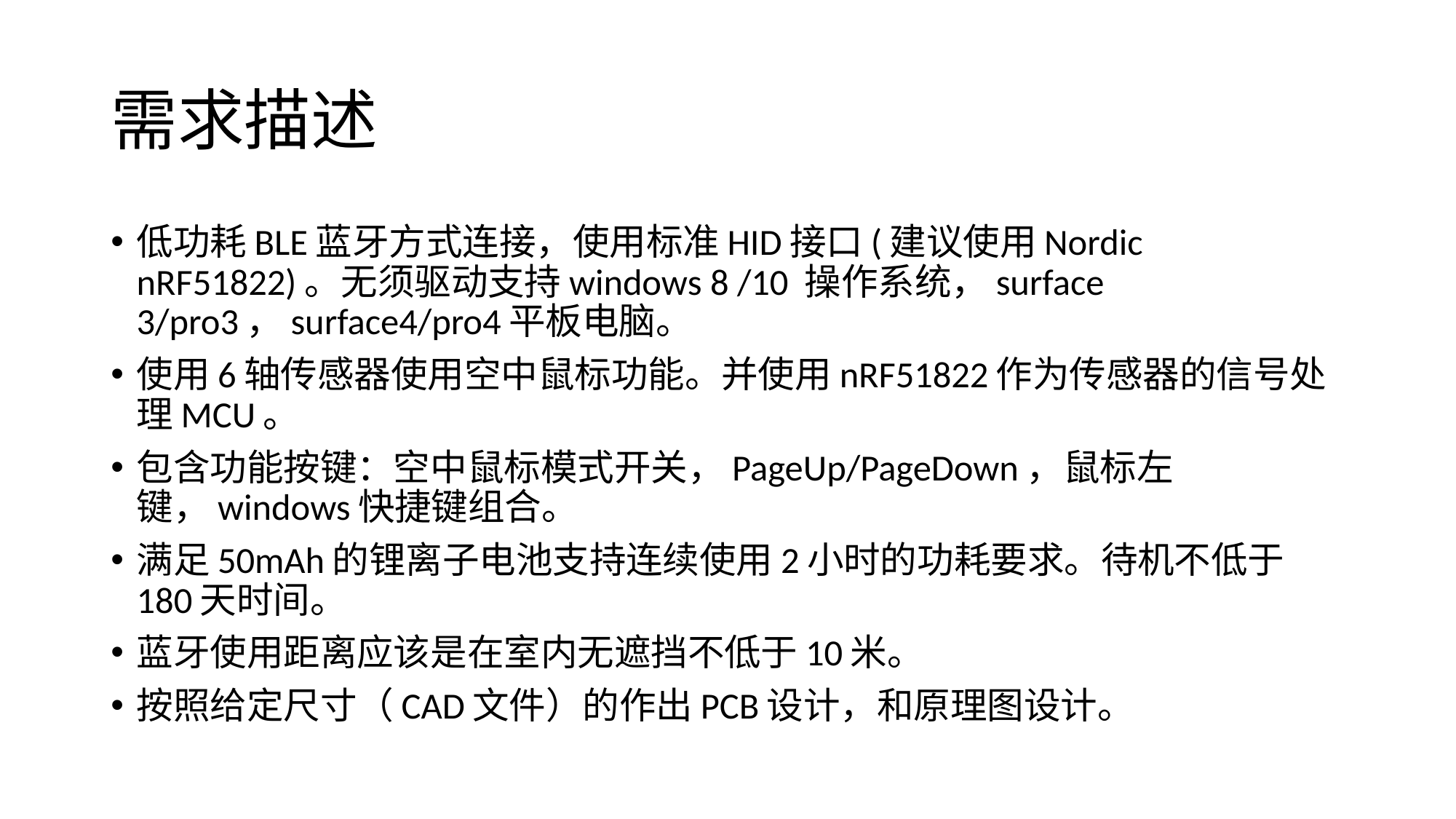

# 需求描述
低功耗BLE蓝牙方式连接，使用标准HID接口(建议使用Nordic nRF51822)。无须驱动支持windows 8 /10 操作系统，surface 3/pro3，surface4/pro4平板电脑。
使用6轴传感器使用空中鼠标功能。并使用nRF51822作为传感器的信号处理MCU。
包含功能按键：空中鼠标模式开关，PageUp/PageDown，鼠标左键，windows快捷键组合。
满足50mAh的锂离子电池支持连续使用2小时的功耗要求。待机不低于180天时间。
蓝牙使用距离应该是在室内无遮挡不低于10米。
按照给定尺寸（CAD文件）的作出PCB设计，和原理图设计。